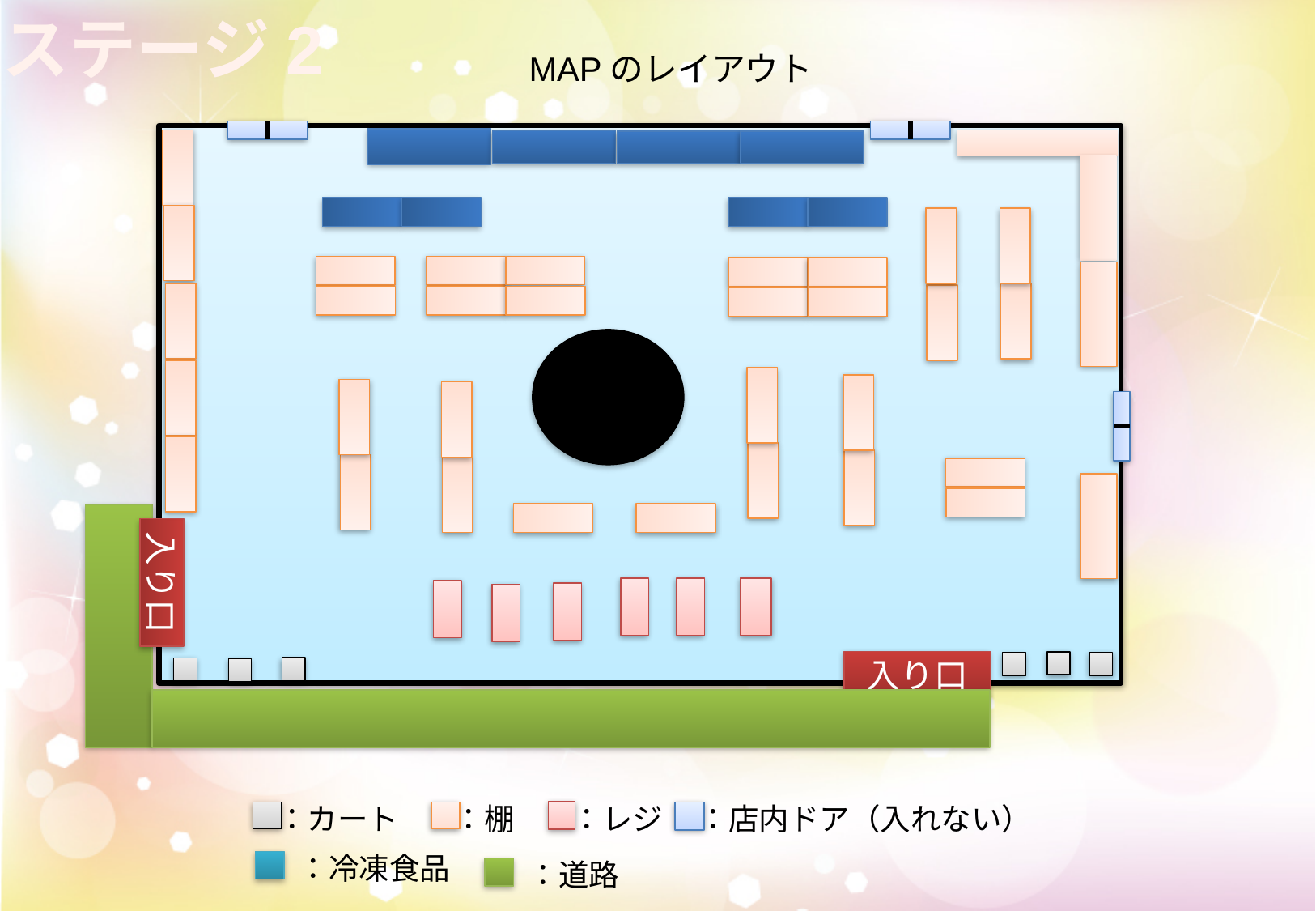

ステージ2
MAPのレイアウト

入り口

入り口

：レジ
：カート
：棚
：店内ドア（入れない）

：冷凍食品
：道路